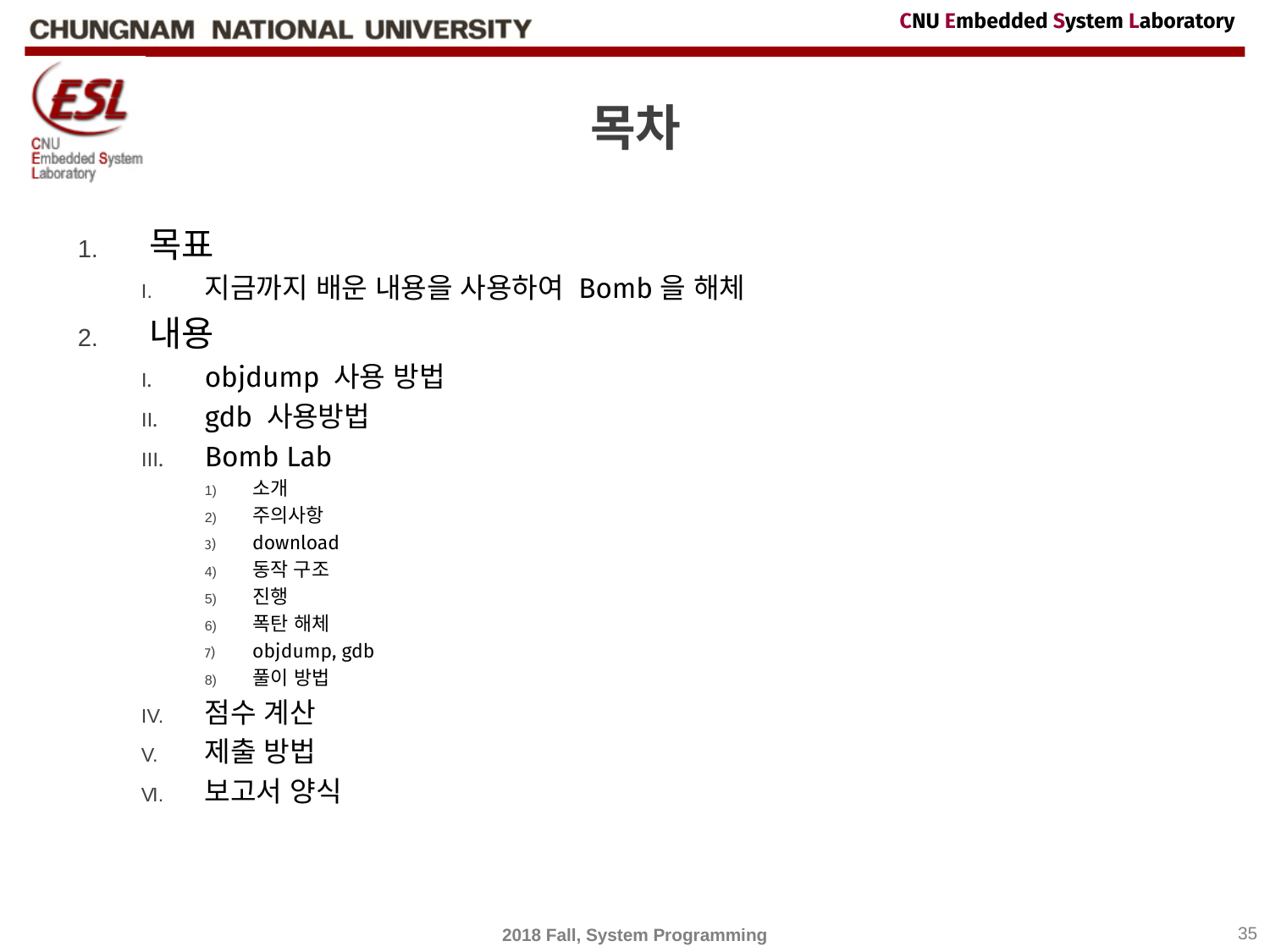

# 목차
목표
지금까지 배운 내용을 사용하여 Bomb을 해체
내용
objdump 사용 방법
gdb 사용방법
Bomb Lab
소개
주의사항
download
동작 구조
진행
폭탄 해체
objdump, gdb
풀이 방법
점수 계산
제출 방법
보고서 양식
2018 Fall, System Programming
35